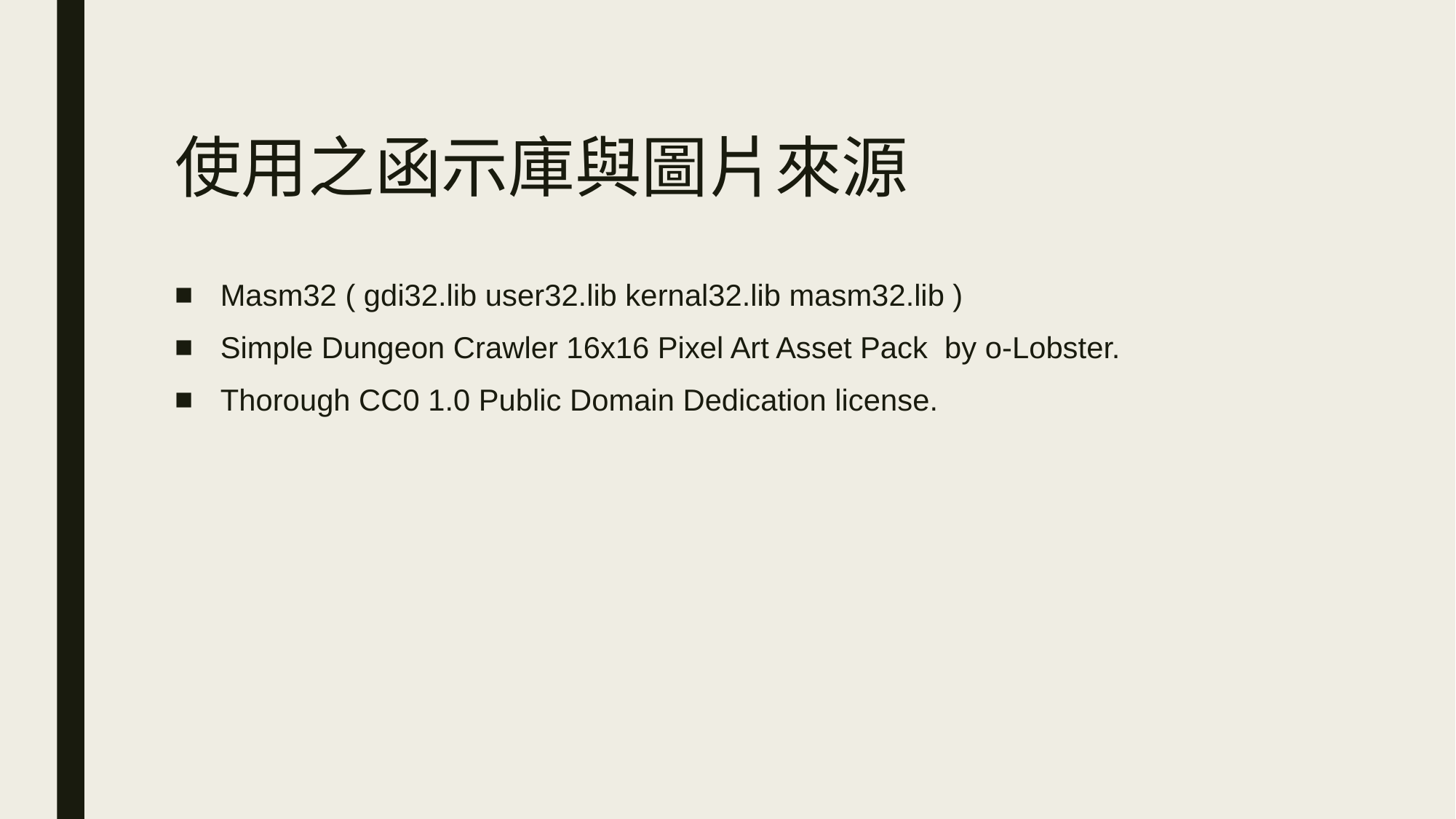

# 使用之函示庫與圖片來源
Masm32 ( gdi32.lib user32.lib kernal32.lib masm32.lib )
Simple Dungeon Crawler 16x16 Pixel Art Asset Pack  by o-Lobster.
Thorough CC0 1.0 Public Domain Dedication license.